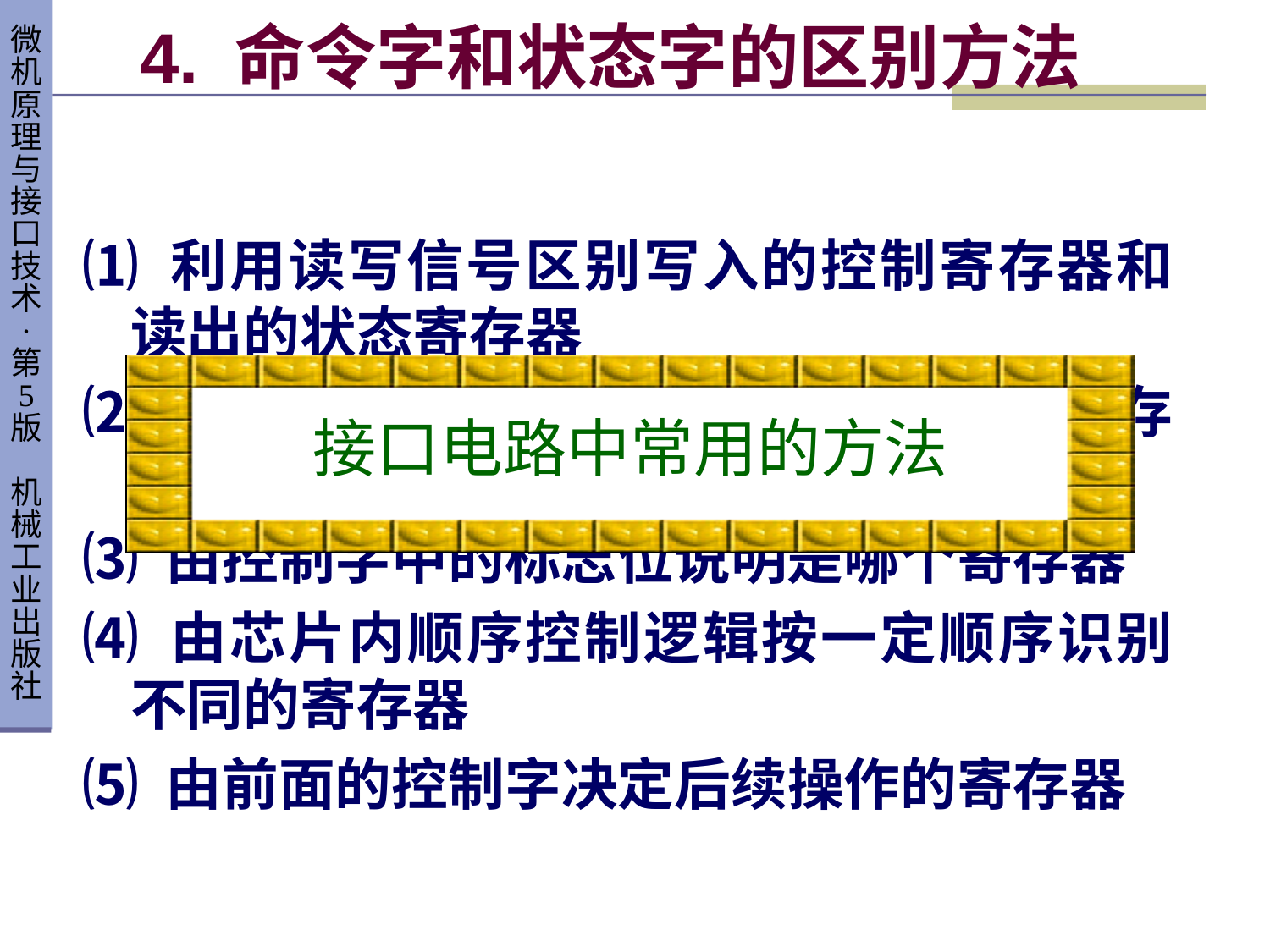

# 4. 命令字和状态字的区别方法
⑴ 利用读写信号区别写入的控制寄存器和读出的状态寄存器
⑵ 利用地址信号区别不同I/O地址的寄存器
⑶ 由控制字中的标志位说明是哪个寄存器
⑷ 由芯片内顺序控制逻辑按一定顺序识别不同的寄存器
⑸ 由前面的控制字决定后续操作的寄存器
接口电路中常用的方法